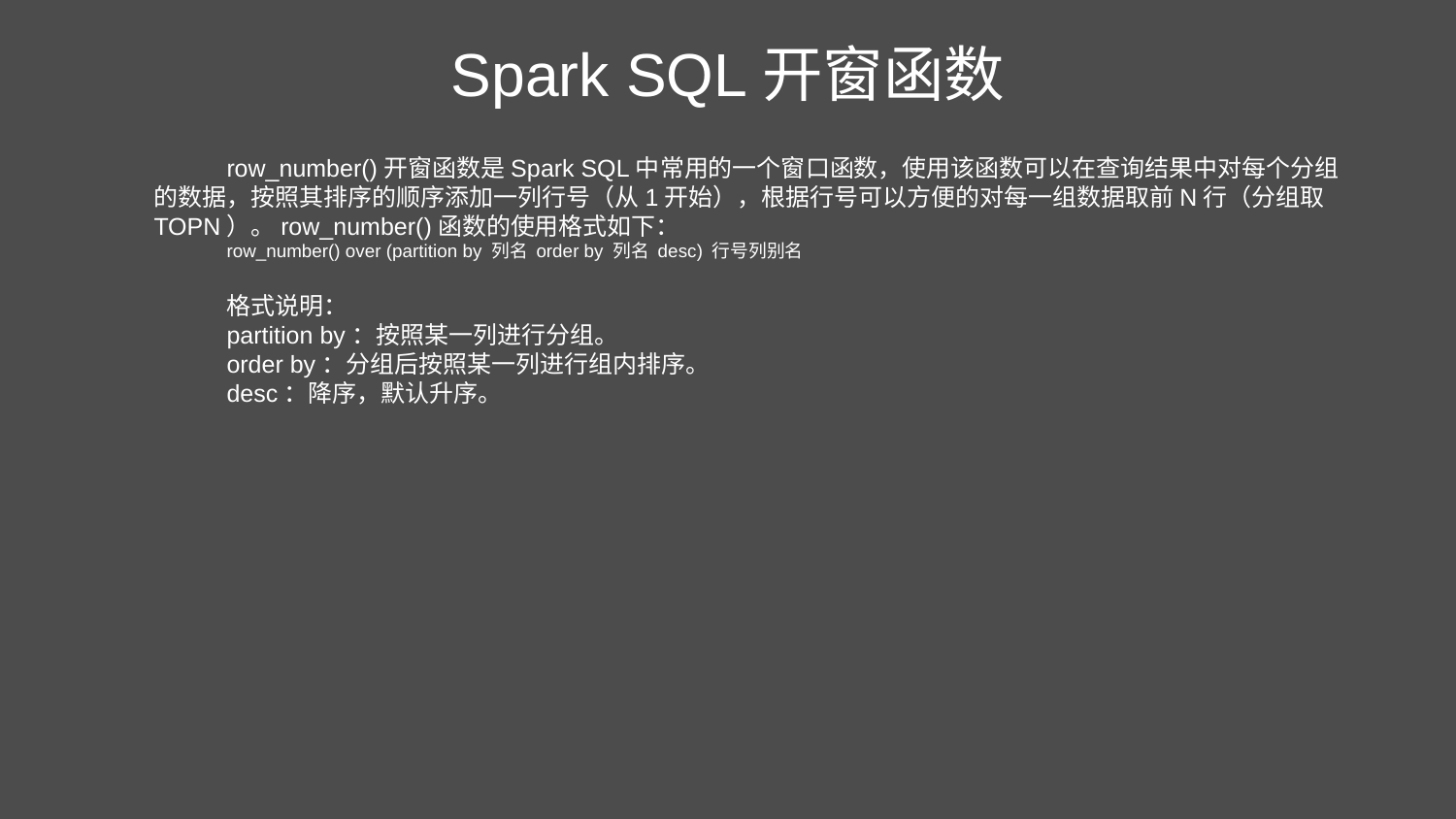

Spark SQL开窗函数

row_number()开窗函数是Spark SQL中常用的一个窗口函数，使用该函数可以在查询结果中对每个分组的数据，按照其排序的顺序添加一列行号（从1开始），根据行号可以方便的对每一组数据取前N行（分组取TOPN）。row_number()函数的使用格式如下：
row_number() over (partition by 列名 order by 列名 desc) 行号列别名

格式说明：
partition by：按照某一列进行分组。
order by：分组后按照某一列进行组内排序。
desc：降序，默认升序。